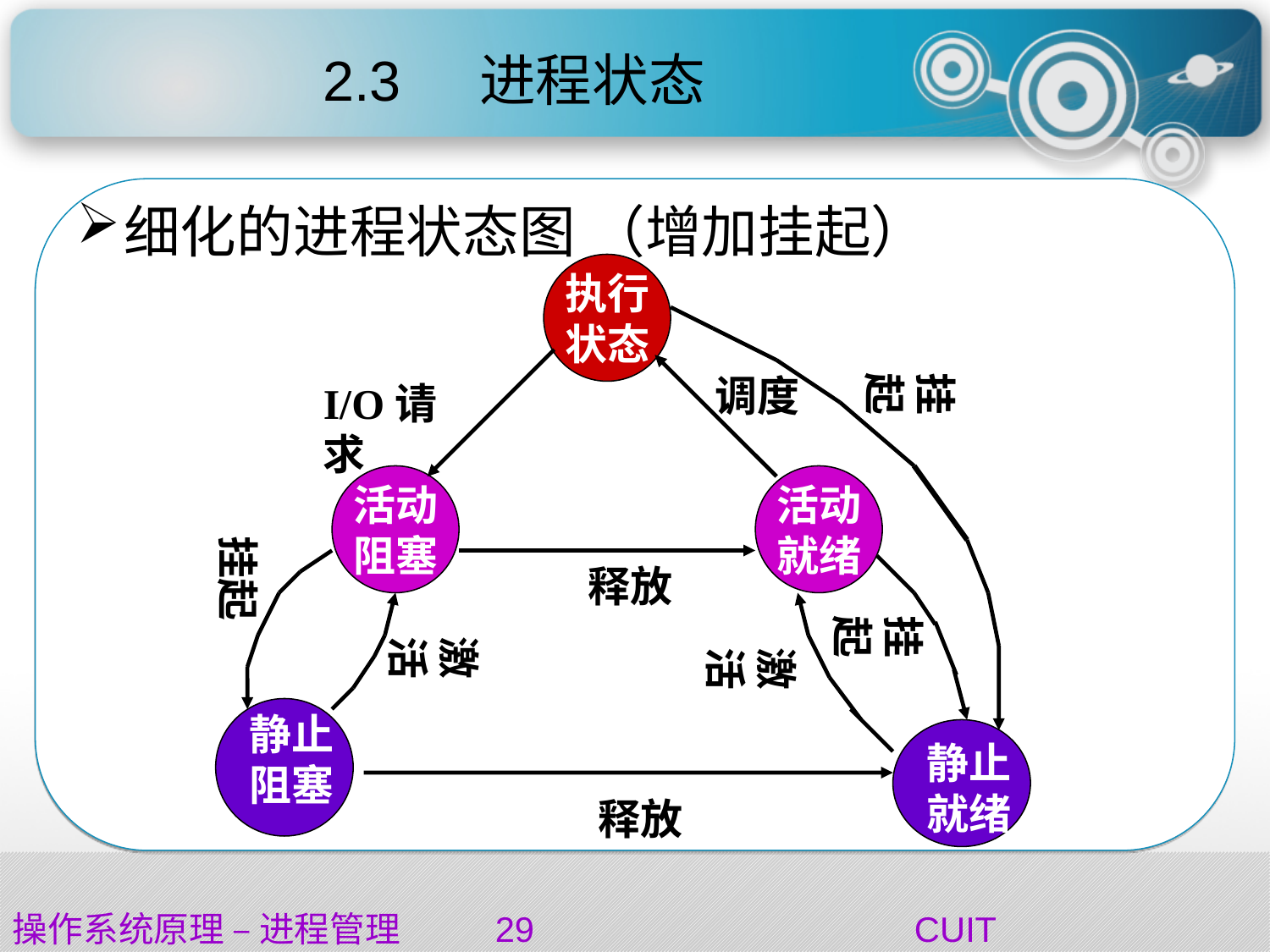

# 2.3	 进程状态
细化的进程状态图 （增加挂起）

执行
状态

挂起
调度
I/O请求

活动
阻塞

活动
就绪

挂起

释放

挂起

激活

激活

静止
阻塞

静止
就绪

释放